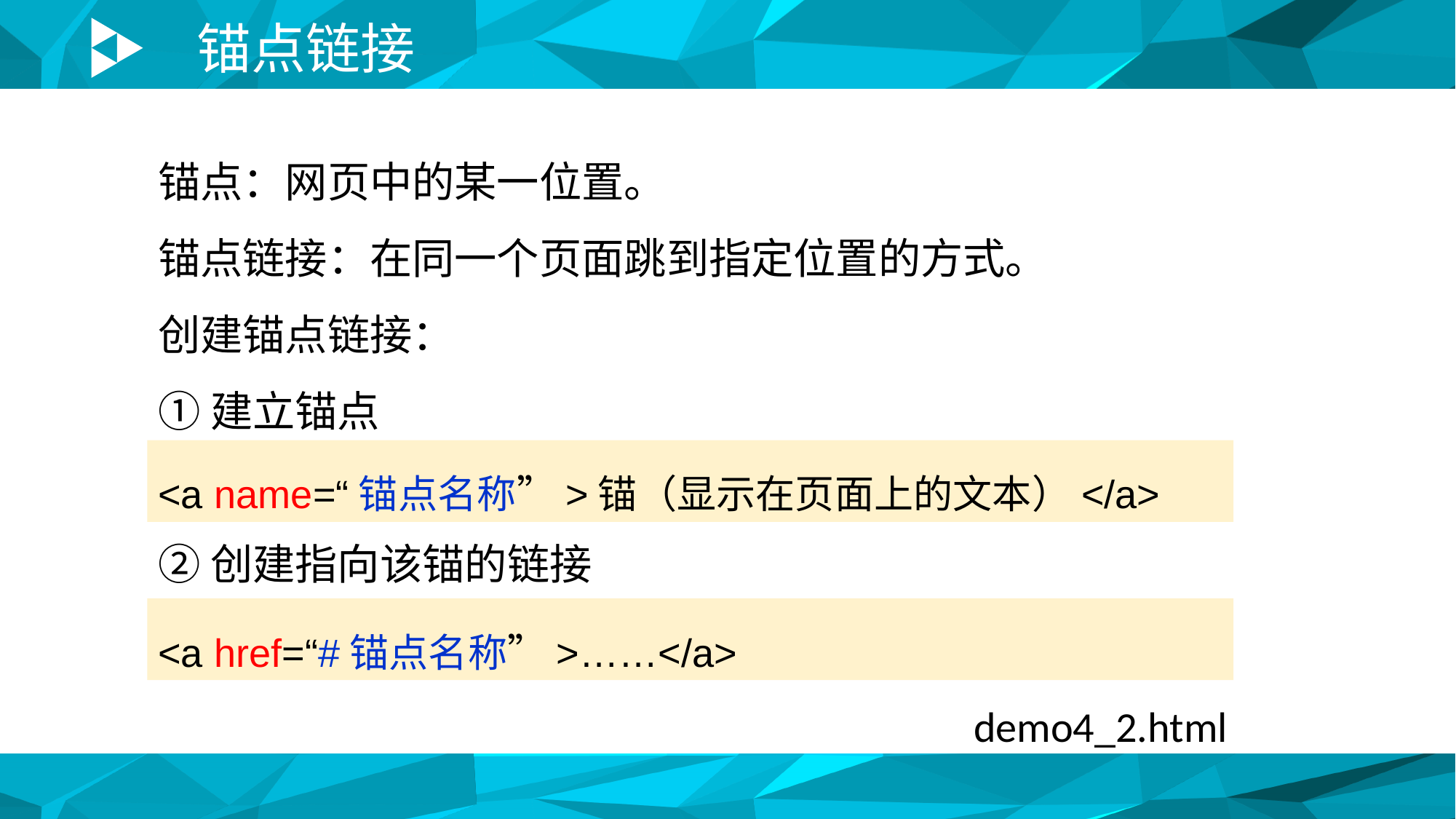

锚点链接
锚点：网页中的某一位置。
锚点链接：在同一个页面跳到指定位置的方式。
创建锚点链接：
①建立锚点

②创建指向该锚的链接
<a name=“锚点名称”>锚（显示在页面上的文本）</a>
<a href=“#锚点名称”>……</a>
demo4_2.html